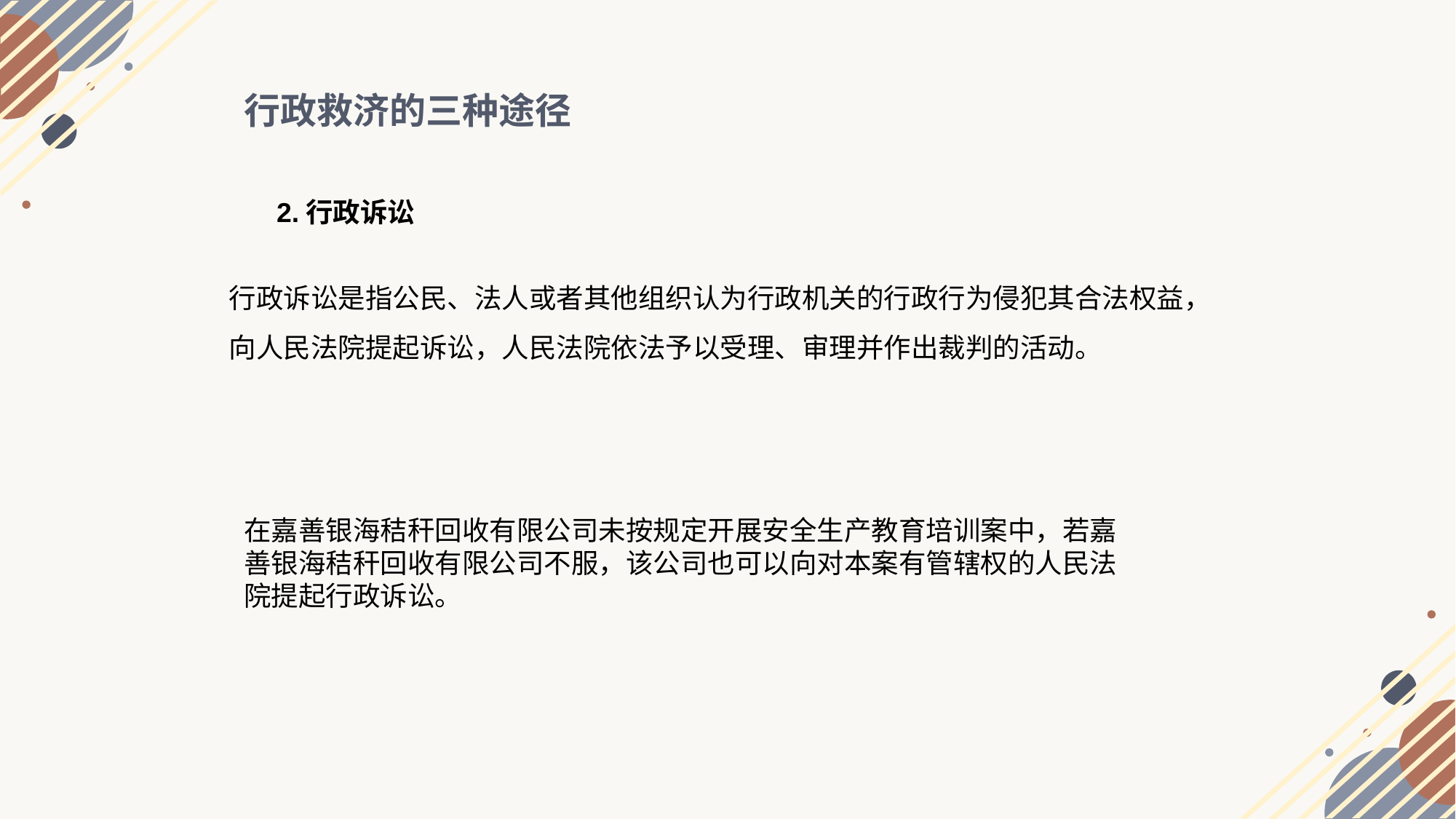

行政救济的三种途径
2.行政诉讼
行政诉讼是指公民、法人或者其他组织认为行政机关的行政行为侵犯其合法权益，向人民法院提起诉讼，人民法院依法予以受理、审理并作出裁判的活动。
在嘉善银海秸秆回收有限公司未按规定开展安全生产教育培训案中，若嘉善银海秸秆回收有限公司不服，该公司也可以向对本案有管辖权的人民法院提起行政诉讼。